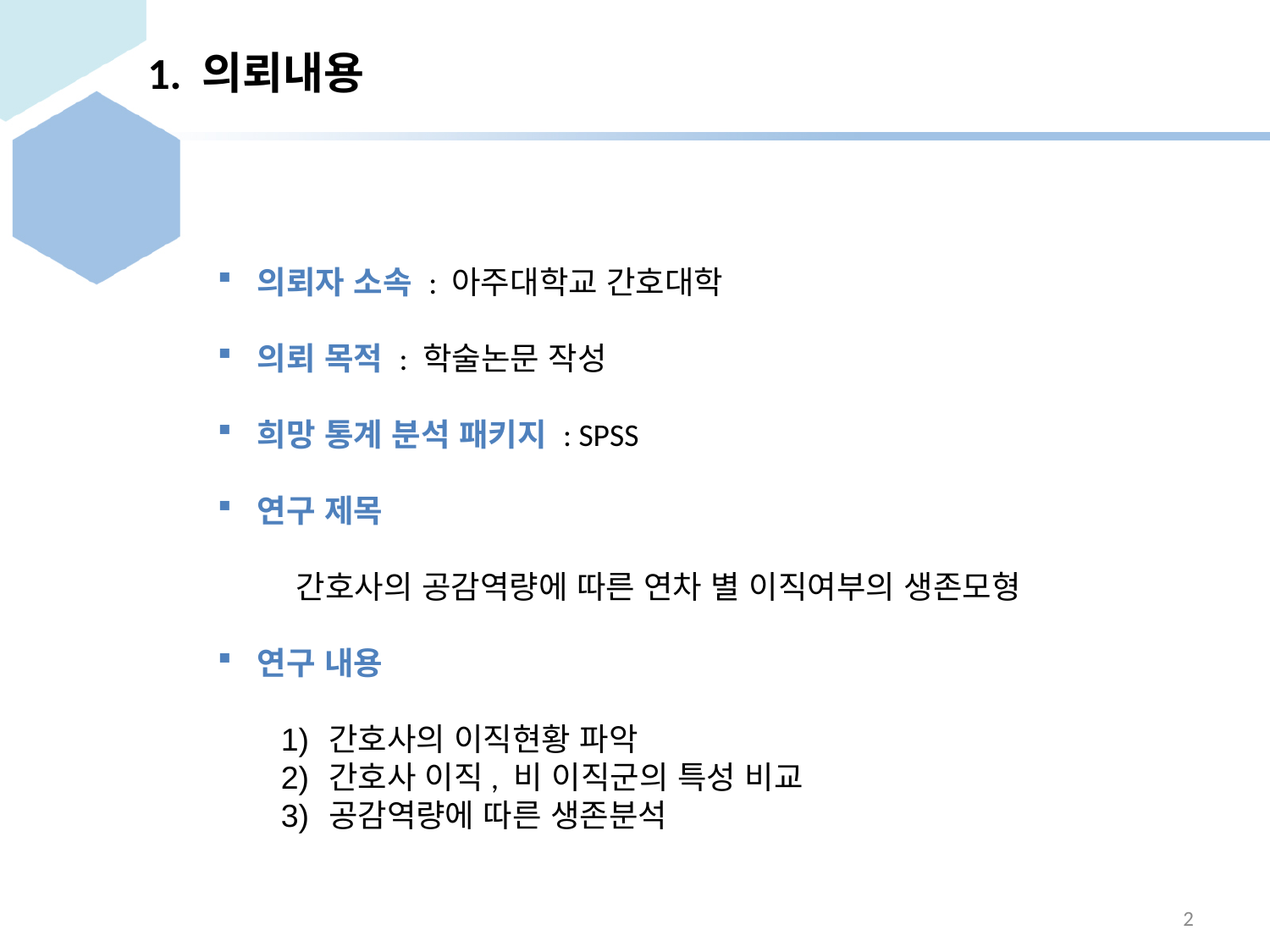

# 1. 의뢰내용
의뢰자 소속 : 아주대학교 간호대학

의뢰 목적 : 학술논문 작성

희망 통계 분석 패키지 : SPSS

연구 제목

        간호사의 공감역량에 따른 연차 별 이직여부의 생존모형

연구 내용

간호사의 이직현황 파악
간호사 이직, 비 이직군의 특성 비교
공감역량에 따른 생존분석

2